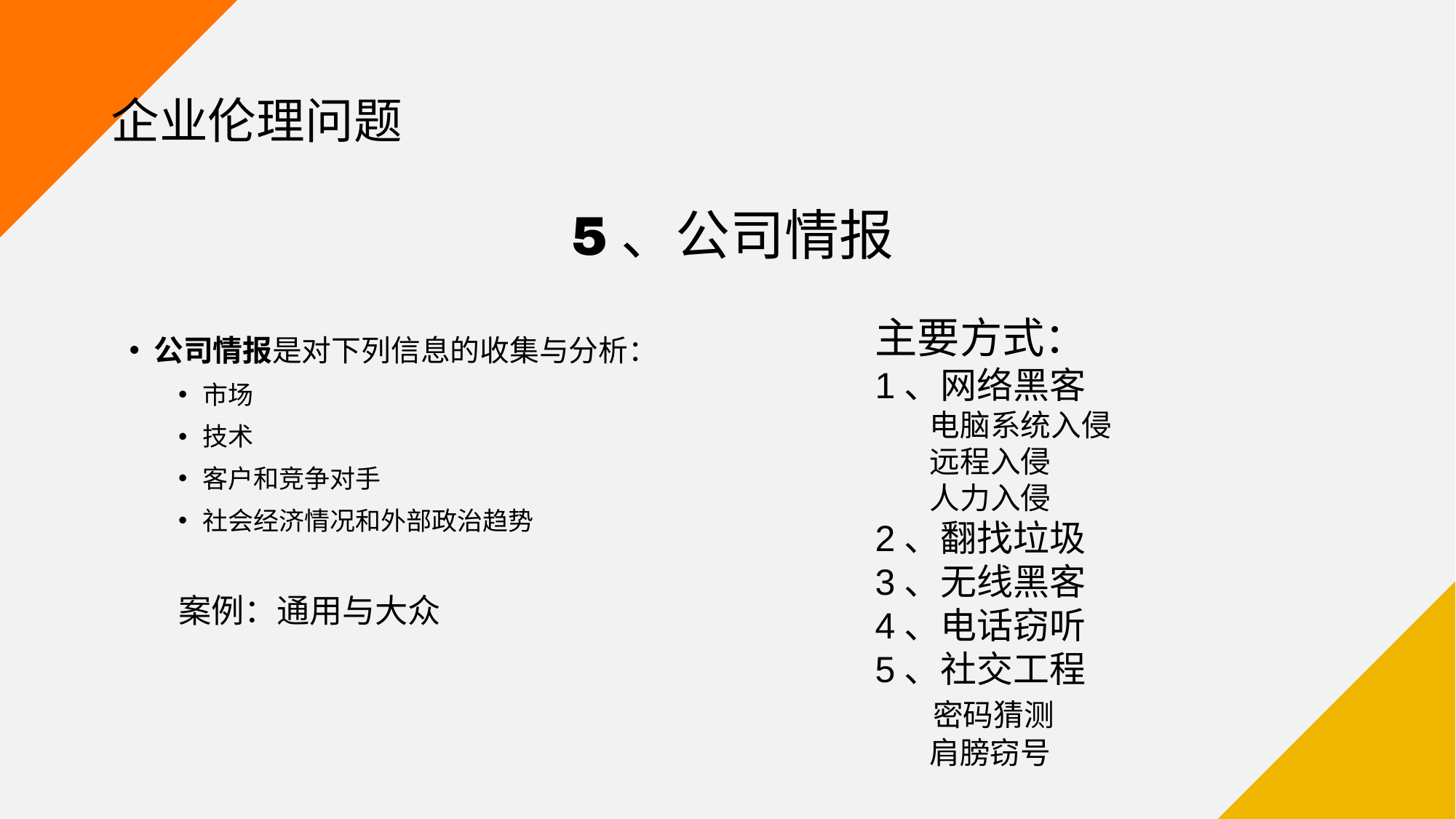

# 企业伦理问题
5、公司情报
主要方式：
1、网络黑客
电脑系统入侵
远程入侵
人力入侵
2、翻找垃圾
3、无线黑客
4、电话窃听
5、社交工程
      密码猜测
       肩膀窃号
公司情报是对下列信息的收集与分析：
市场
技术
客户和竞争对手
社会经济情况和外部政治趋势

案例：通用与大众